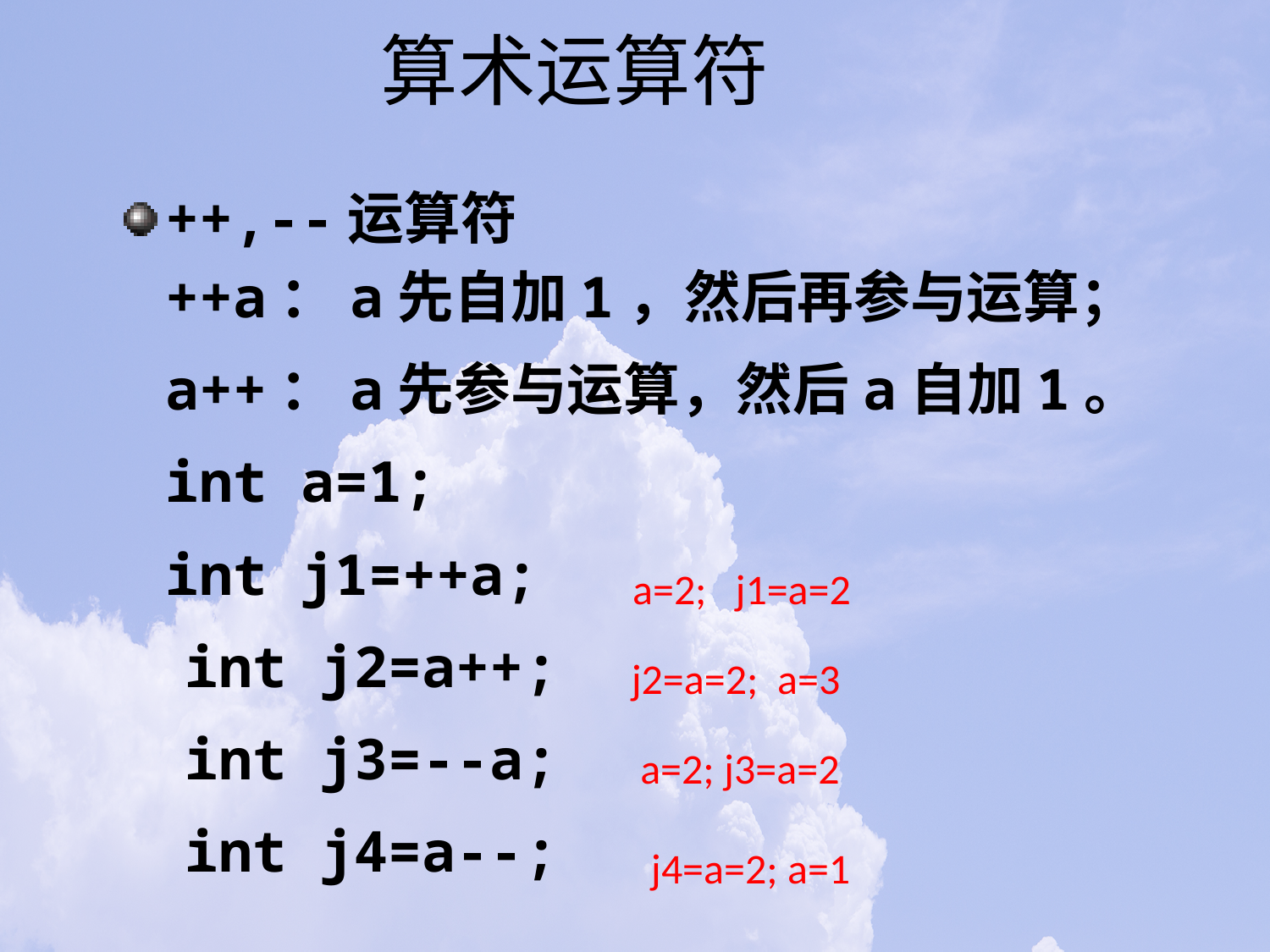

# 算术运算符
++,--运算符
	++a：a先自加1，然后再参与运算；
	a++：a先参与运算，然后a自加1。
	int a=1;
	int j1=++a;
  int j2=a++;
  int j3=--a;
  int j4=a--;

a=2;   j1=a=2
j2=a=2;  a=3
a=2; j3=a=2
 j4=a=2; a=1